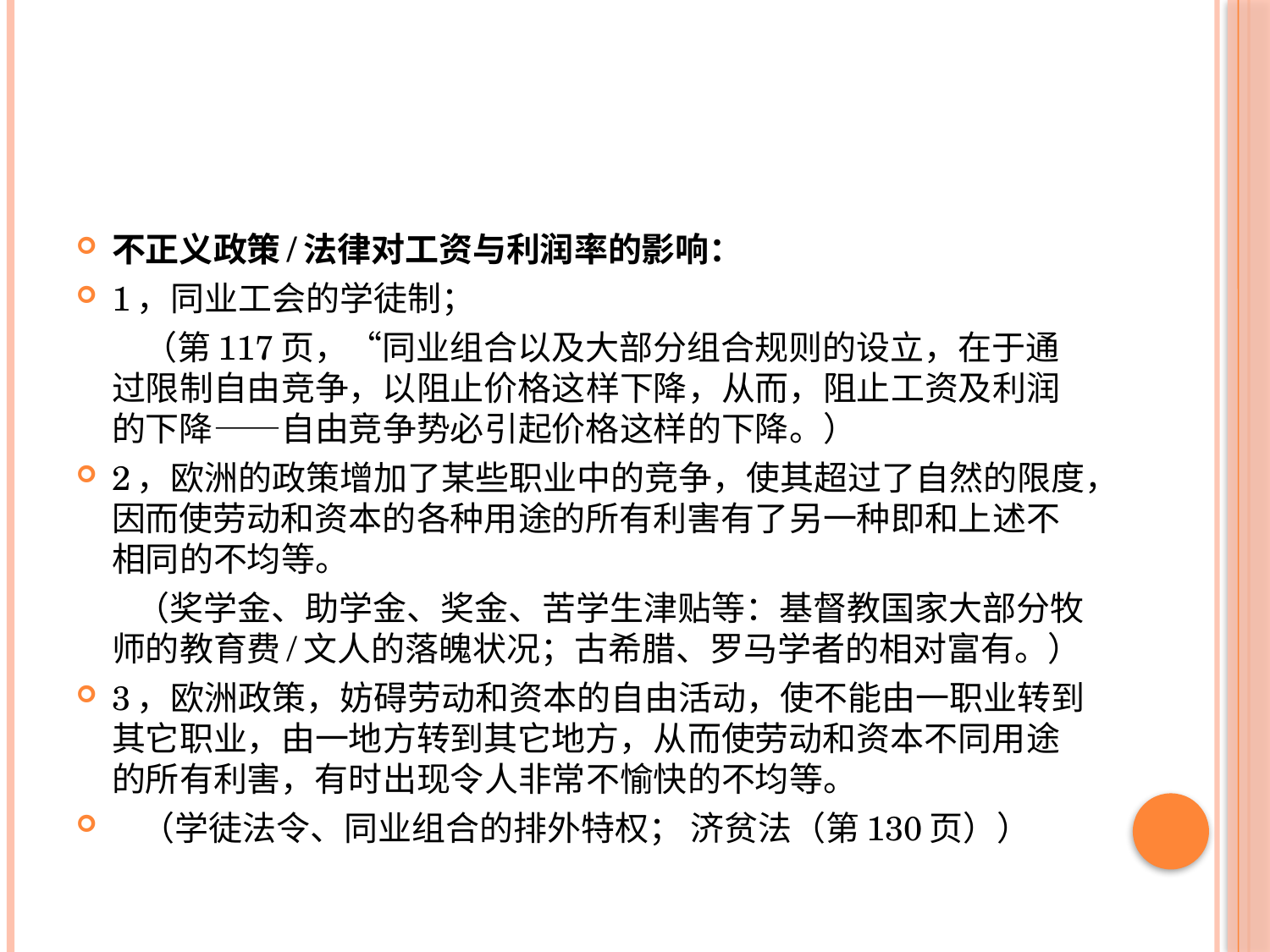

#
不正义政策/法律对工资与利润率的影响：
1，同业工会的学徒制；
        （第117页，“同业组合以及大部分组合规则的设立，在于通过限制自由竞争，以阻止价格这样下降，从而，阻止工资及利润的下降——自由竞争势必引起价格这样的下降。）
2，欧洲的政策增加了某些职业中的竞争，使其超过了自然的限度，因而使劳动和资本的各种用途的所有利害有了另一种即和上述不相同的不均等。
       （奖学金、助学金、奖金、苦学生津贴等：基督教国家大部分牧师的教育费/文人的落魄状况；古希腊、罗马学者的相对富有。）
3，欧洲政策，妨碍劳动和资本的自由活动，使不能由一职业转到其它职业，由一地方转到其它地方，从而使劳动和资本不同用途的所有利害，有时出现令人非常不愉快的不均等。
   （学徒法令、同业组合的排外特权； 济贫法（第130页））